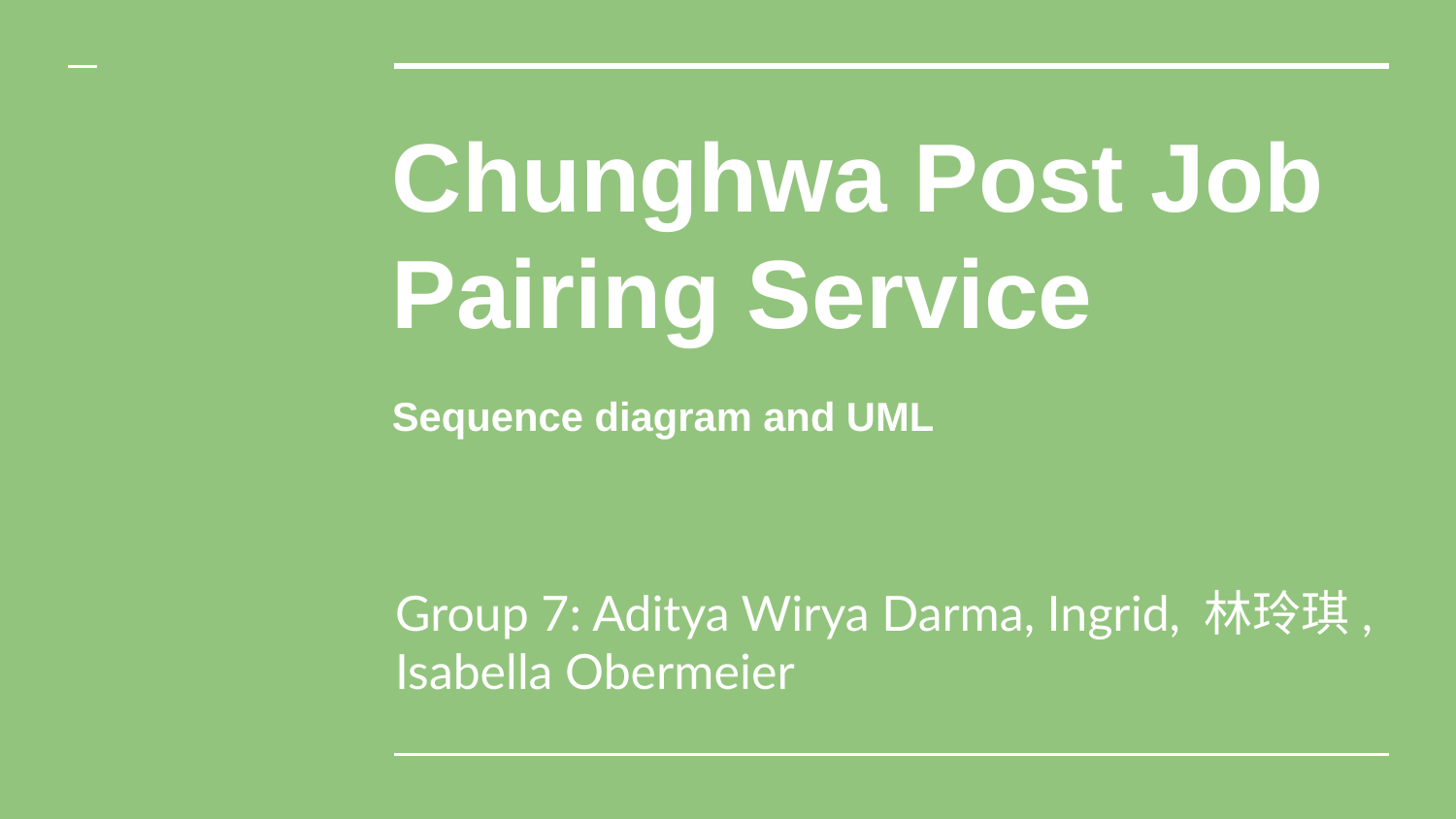

# Chunghwa Post Job Pairing Service
Sequence diagram and UML
Group 7: Aditya Wirya Darma, Ingrid, 林玲琪, Isabella Obermeier